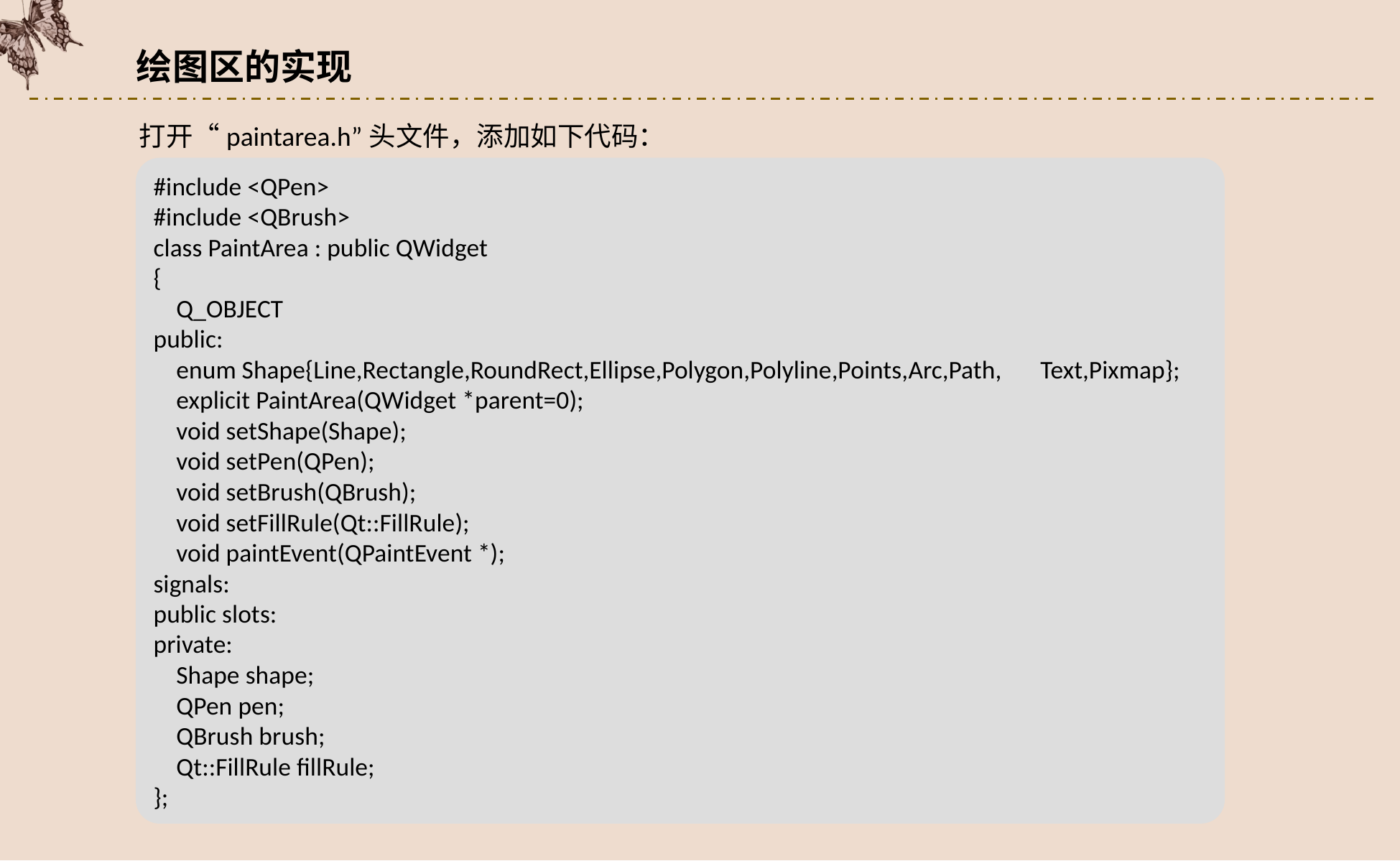

绘图区的实现
打开“paintarea.h”头文件，添加如下代码：
#include <QPen>
#include <QBrush>
class PaintArea : public QWidget
{
    Q_OBJECT
public:
    enum Shape{Line,Rectangle,RoundRect,Ellipse,Polygon,Polyline,Points,Arc,Path,　Text,Pixmap};
    explicit PaintArea(QWidget *parent=0);
    void setShape(Shape);
    void setPen(QPen);
    void setBrush(QBrush);
    void setFillRule(Qt::FillRule);
    void paintEvent(QPaintEvent *);
signals:
public slots:
private:
    Shape shape;
    QPen pen;
    QBrush brush;
    Qt::FillRule fillRule;
};